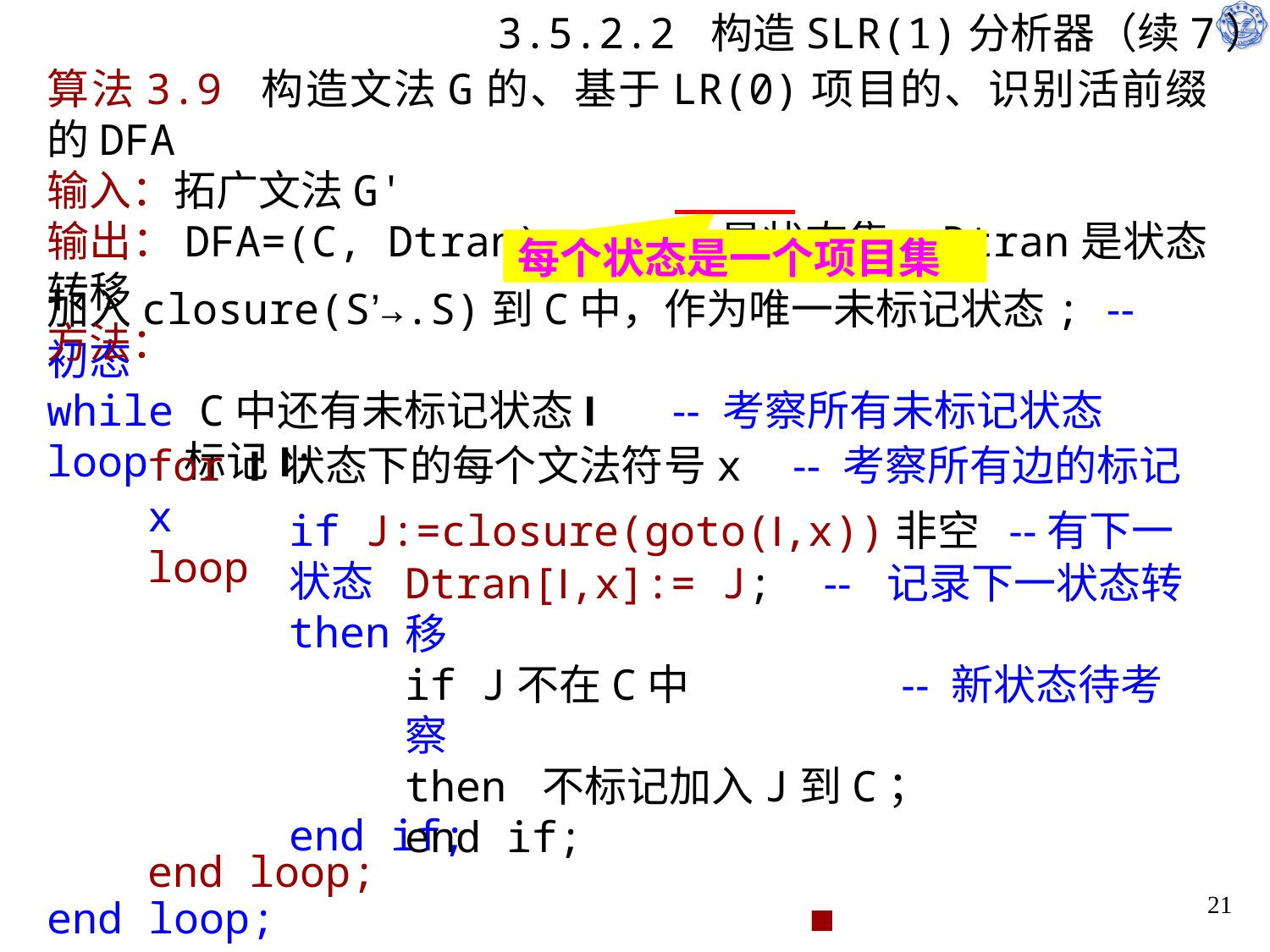

# 3.5.2.2 构造SLR(1)分析器（续7）
算法3.9 构造文法G的、基于LR(0)项目的、识别活前缀的DFA
输入：拓广文法G'
输出：DFA=(C, Dtran)    -- C是状态集，Dtran是状态转移
方法：

每个状态是一个项目集
加入closure(S’→.S)到C中，作为唯一未标记状态; -- 初态
while C中还有未标记状态I   -- 考察所有未标记状态
loop 标记I;

end loop;					■
for I 状态下的每个文法符号x  -- 考察所有边的标记x
loop

end loop;
if J:=closure(goto(I,x))非空  --有下一状态
then

end if;
Dtran[I,x]:= J;  -- 记录下一状态转移
if J不在C中	           -- 新状态待考察
then 不标记加入J到C；
end if;
21